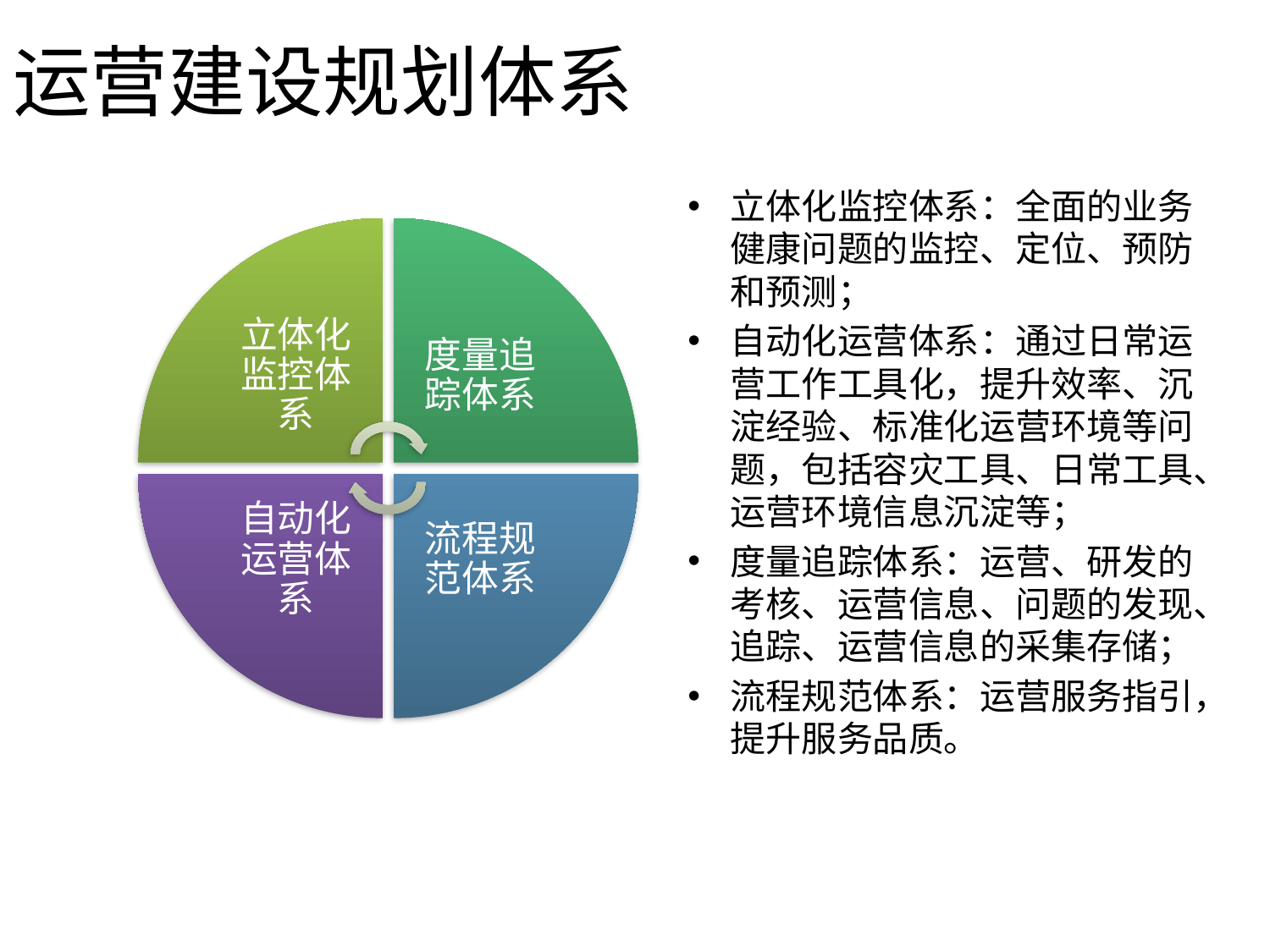

运营建设规划体系
立体化监控体系：全面的业务健康问题的监控、定位、预防和预测；
自动化运营体系：通过日常运营工作工具化，提升效率、沉淀经验、标准化运营环境等问题，包括容灾工具、日常工具、运营环境信息沉淀等；
度量追踪体系：运营、研发的考核、运营信息、问题的发现、追踪、运营信息的采集存储；
流程规范体系：运营服务指引，提升服务品质。

立体化监控体系
度量追踪体系
流程规范体系
自动化运营体系